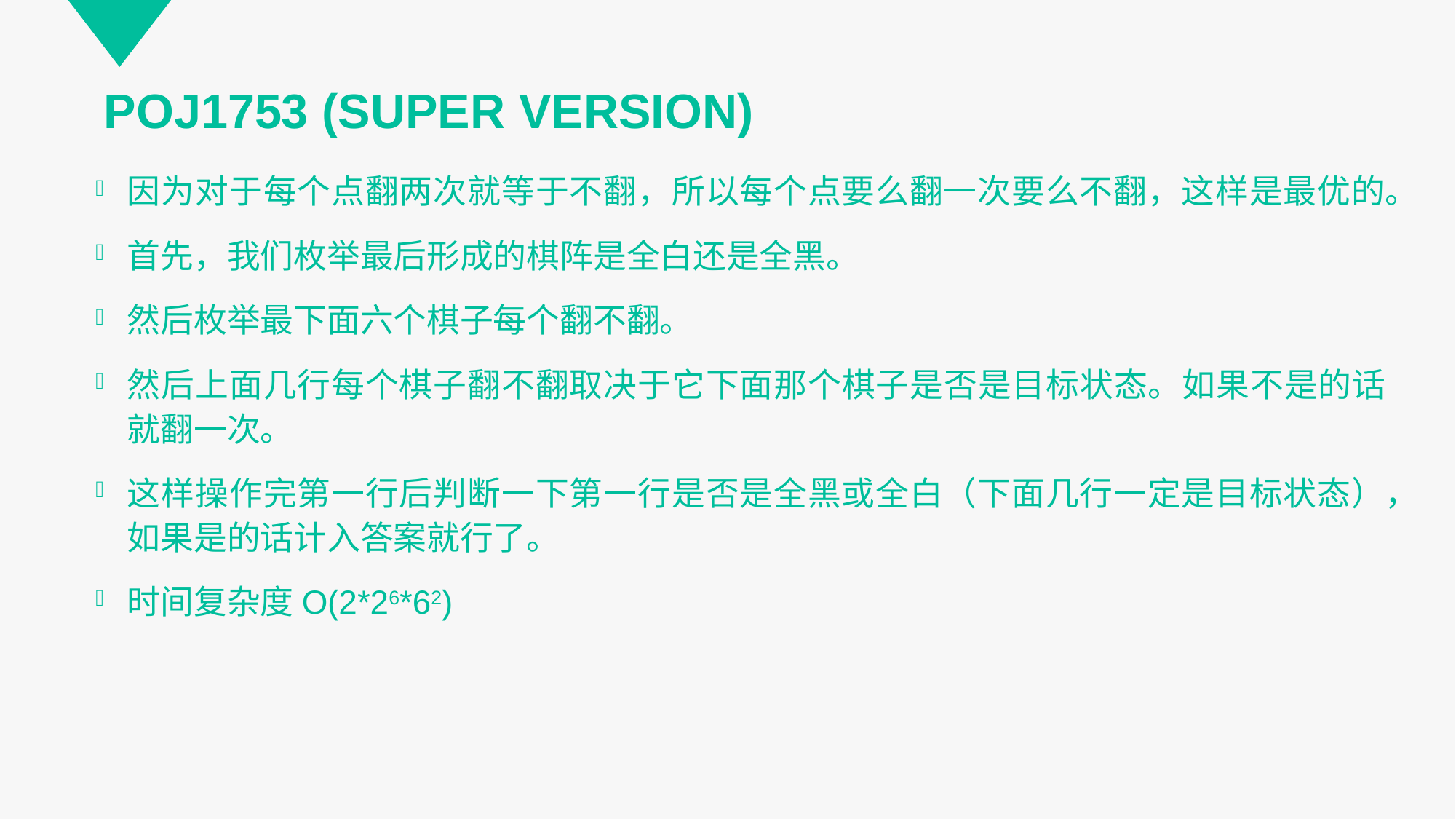

# POJ1753 (SUPER VERSION)
因为对于每个点翻两次就等于不翻，所以每个点要么翻一次要么不翻，这样是最优的。
首先，我们枚举最后形成的棋阵是全白还是全黑。
然后枚举最下面六个棋子每个翻不翻。
然后上面几行每个棋子翻不翻取决于它下面那个棋子是否是目标状态。如果不是的话就翻一次。
这样操作完第一行后判断一下第一行是否是全黑或全白（下面几行一定是目标状态），如果是的话计入答案就行了。
时间复杂度O(2*26*62)